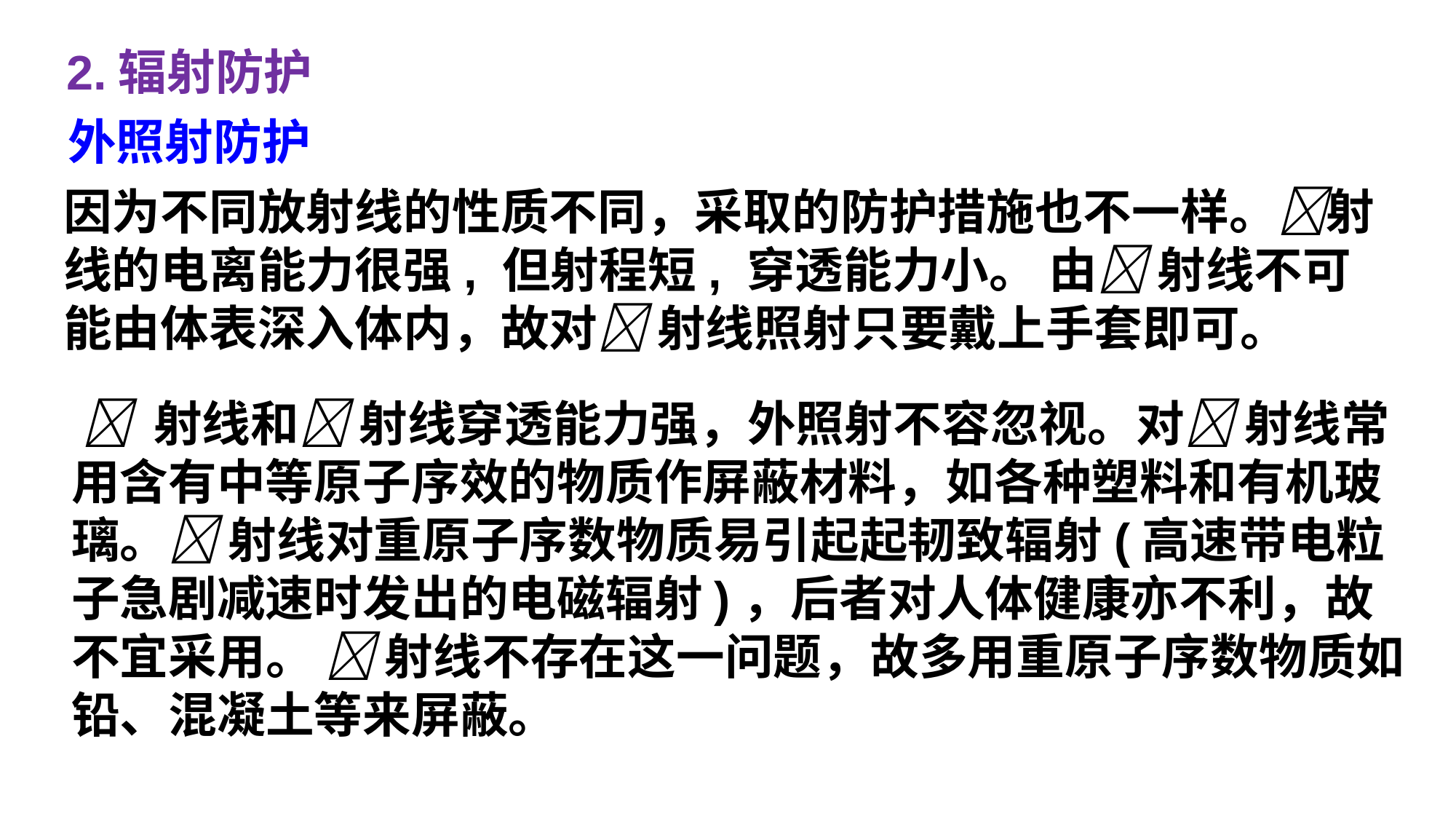

2.辐射防护
外照射防护
因为不同放射线的性质不同，采取的防护措施也不一样。α射
线的电离能力很强, 但射程短, 穿透能力小。 由α 射线不可
能由体表深入体内，故对α 射线照射只要戴上手套即可。
 β 射线和γ 射线穿透能力强，外照射不容忽视。对β 射线常
用含有中等原子序效的物质作屏蔽材料，如各种塑料和有机玻
璃。β 射线对重原子序数物质易引起起韧致辐射(高速带电粒
子急剧减速时发出的电磁辐射)，后者对人体健康亦不利，故
不宜采用。 γ 射线不存在这一问题，故多用重原子序数物质如
铅、混凝土等来屏蔽。